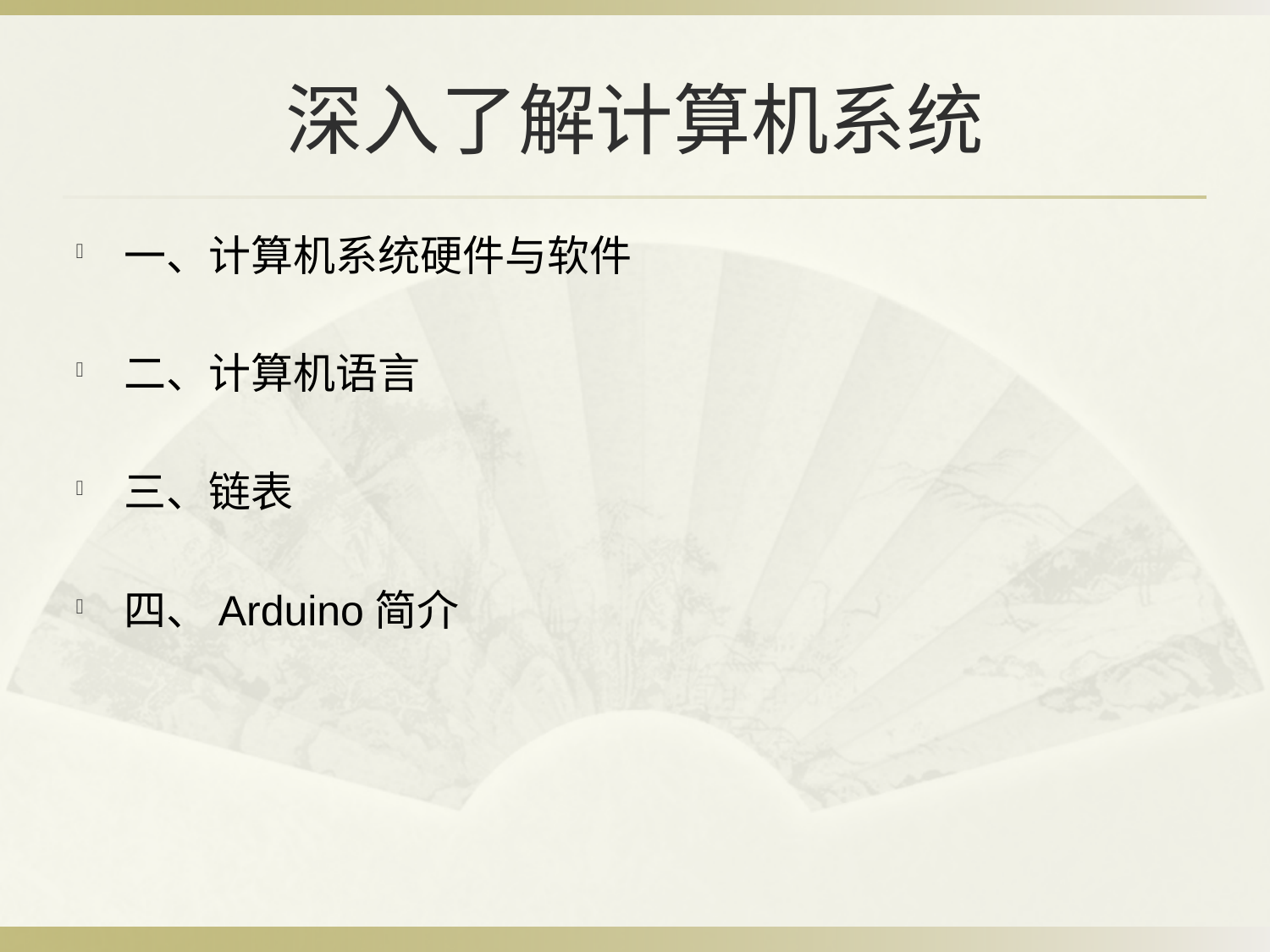

# 深入了解计算机系统
一、计算机系统硬件与软件

二、计算机语言

三、链表

四、Arduino简介